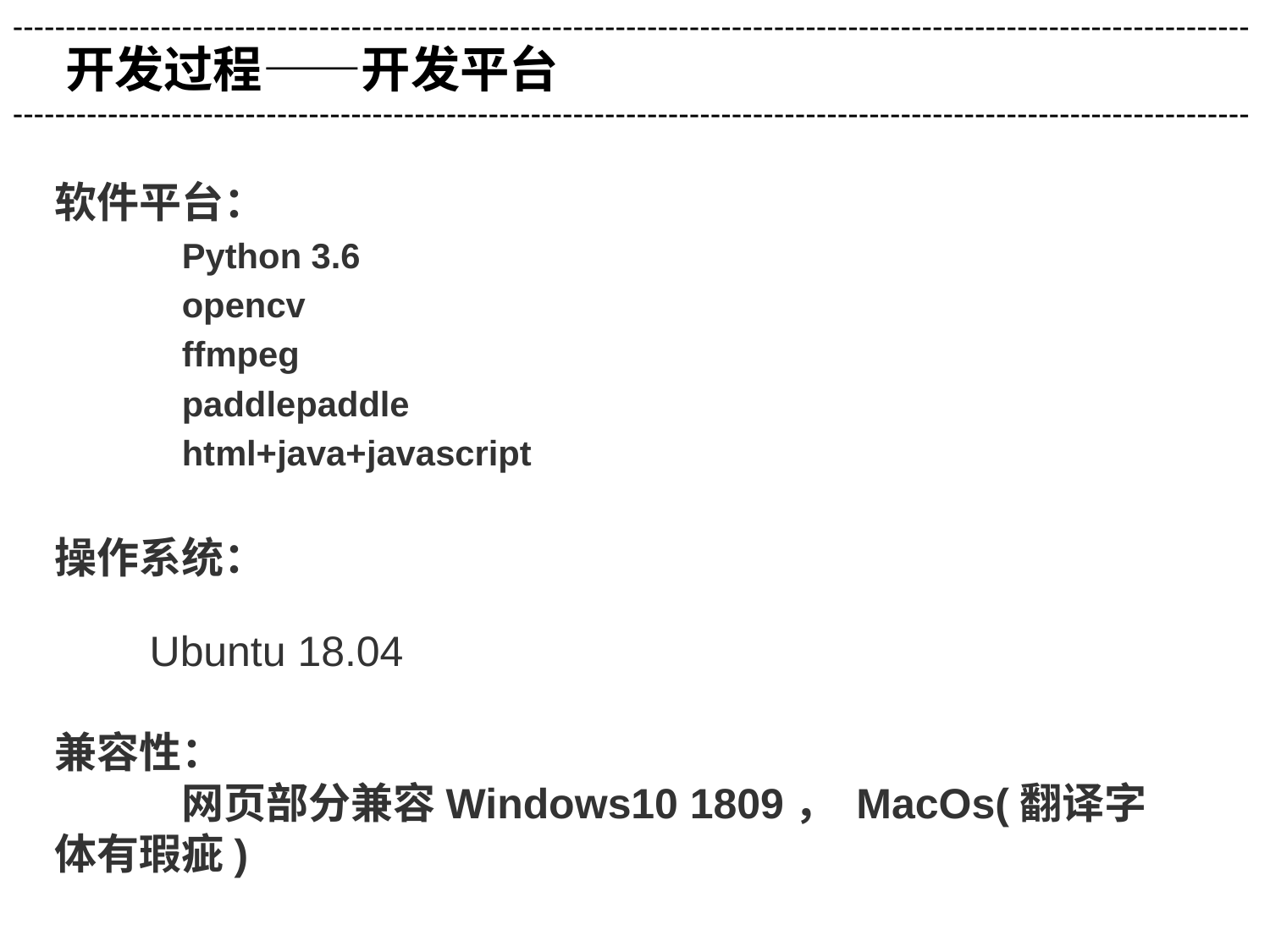

---------------------------------------------------------------------------------------------------------------------
开发过程——开发平台
---------------------------------------------------------------------------------------------------------------------
软件平台：
	Python 3.6
	opencv
	ffmpeg
	paddlepaddle
	html+java+javascript

操作系统：

        Ubuntu 18.04

兼容性：
	网页部分兼容Windows10 1809， MacOs(翻译字体有瑕疵)